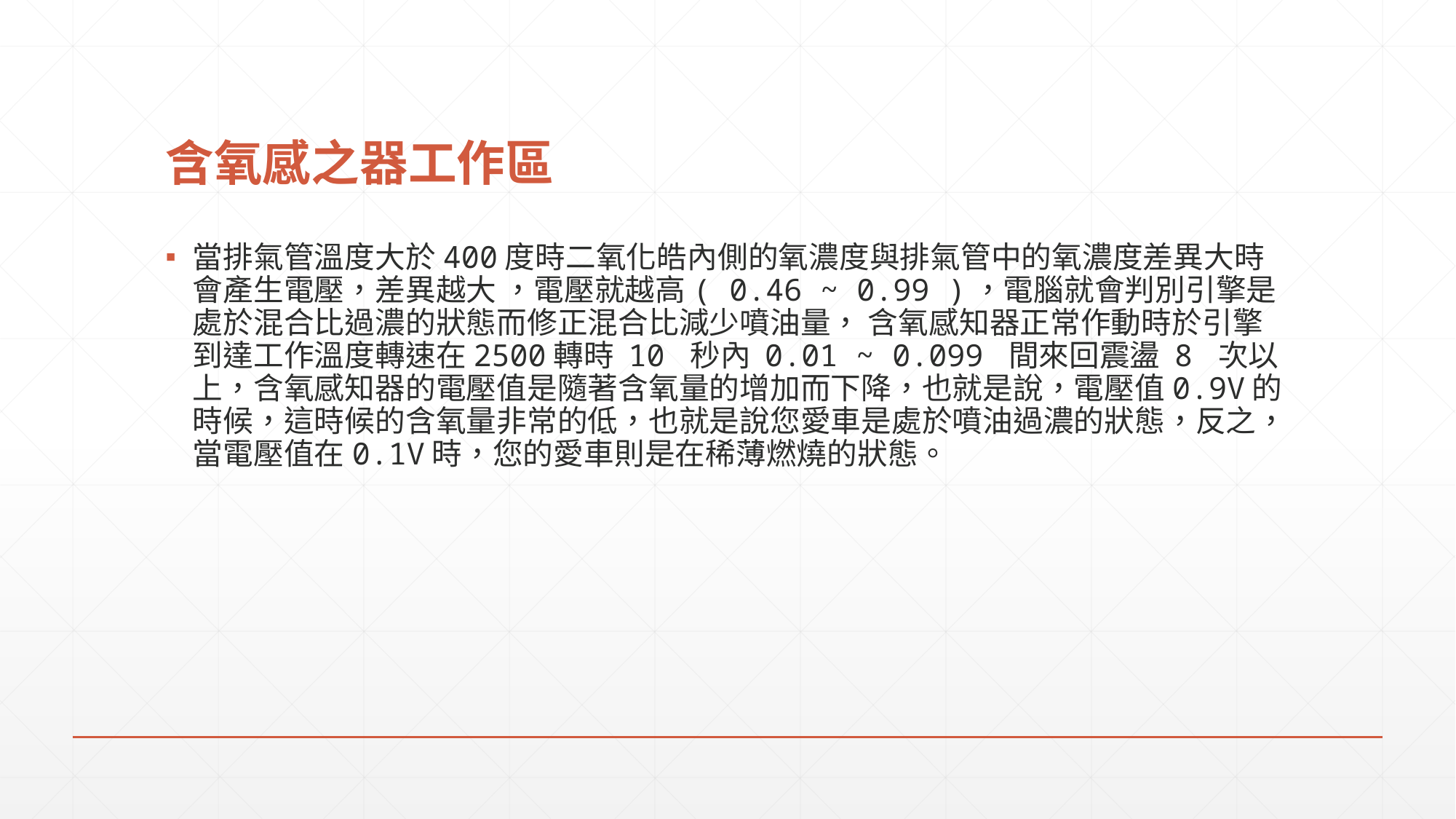

# 含氧感之器工作區
當排氣管溫度大於400度時二氧化皓內側的氧濃度與排氣管中的氧濃度差異大時會產生電壓，差異越大 ，電壓就越高( 0.46 ~ 0.99 )，電腦就會判別引擎是處於混合比過濃的狀態而修正混合比減少噴油量， 含氧感知器正常作動時於引擎到達工作溫度轉速在2500轉時 10 秒內 0.01 ~ 0.099 間來回震盪 8 次以上，含氧感知器的電壓值是隨著含氧量的增加而下降，也就是說，電壓值0.9V的時候，這時候的含氧量非常的低，也就是說您愛車是處於噴油過濃的狀態，反之，當電壓值在0.1V時，您的愛車則是在稀薄燃燒的狀態。